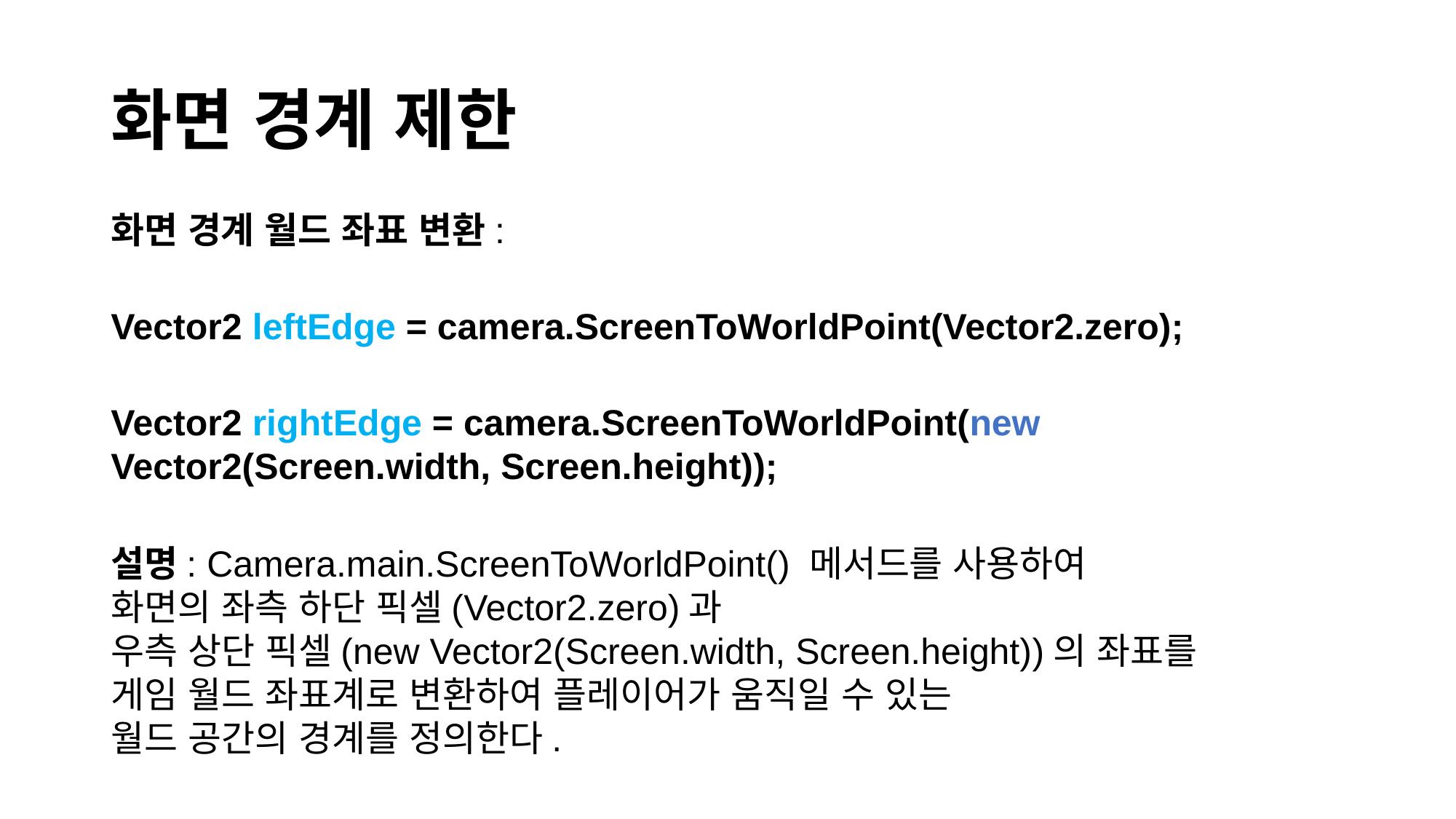

# 화면 경계 제한
화면 경계 월드 좌표 변환:
Vector2 leftEdge = camera.ScreenToWorldPoint(Vector2.zero);
Vector2 rightEdge = camera.ScreenToWorldPoint(new Vector2(Screen.width, Screen.height));
설명: Camera.main.ScreenToWorldPoint() 메서드를 사용하여
화면의 좌측 하단 픽셀(Vector2.zero)과
우측 상단 픽셀(new Vector2(Screen.width, Screen.height))의 좌표를
게임 월드 좌표계로 변환하여 플레이어가 움직일 수 있는
월드 공간의 경계를 정의한다.